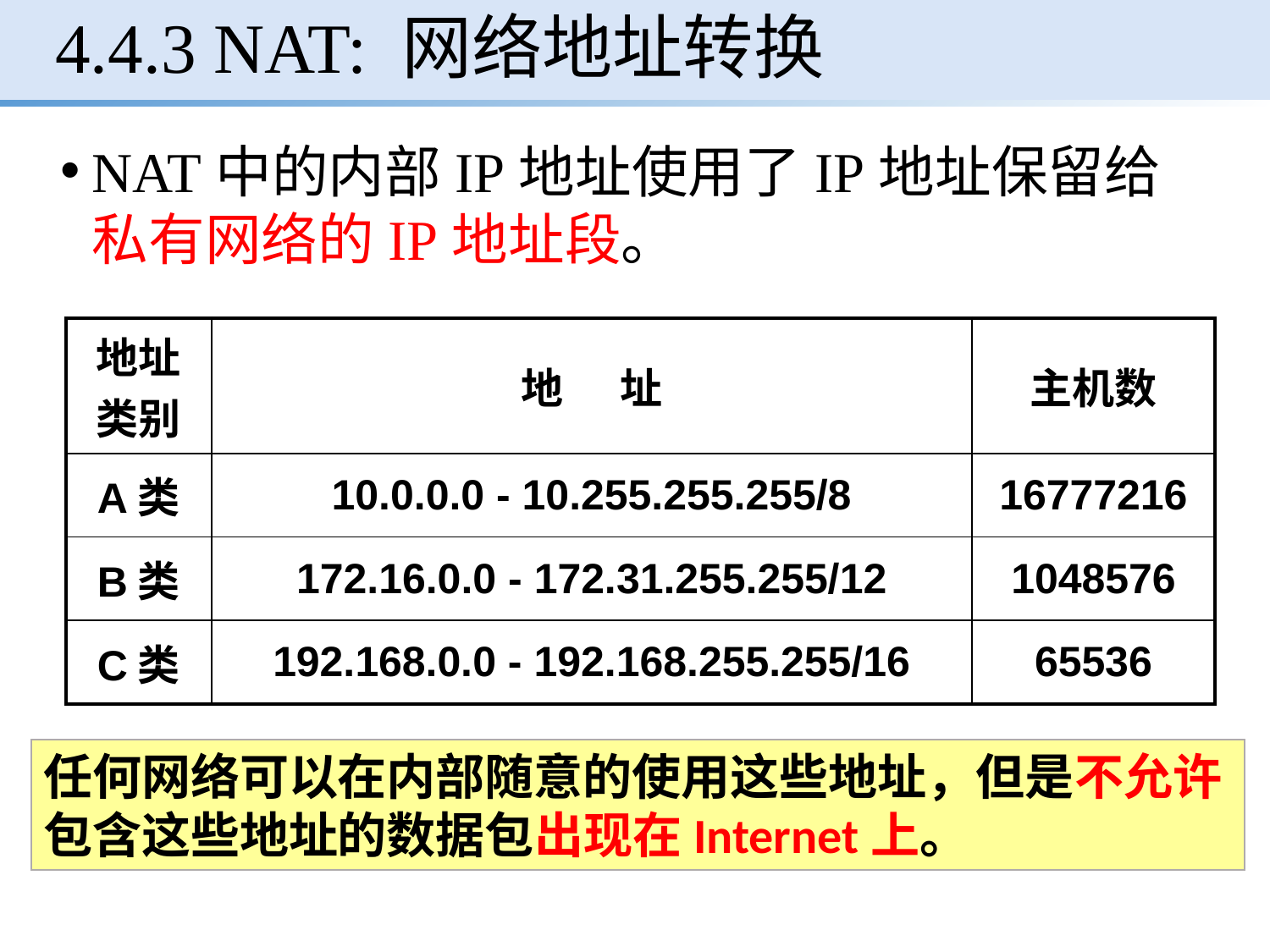

# 4.4.3 NAT: 网络地址转换
NAT中的内部IP地址使用了IP地址保留给私有网络的IP地址段。
| 地址类别 | 地 址 | 主机数 |
| --- | --- | --- |
| A类 | 10.0.0.0 - 10.255.255.255/8 | 16777216 |
| B类 | 172.16.0.0 - 172.31.255.255/12 | 1048576 |
| C类 | 192.168.0.0 - 192.168.255.255/16 | 65536 |
任何网络可以在内部随意的使用这些地址，但是不允许包含这些地址的数据包出现在Internet上。